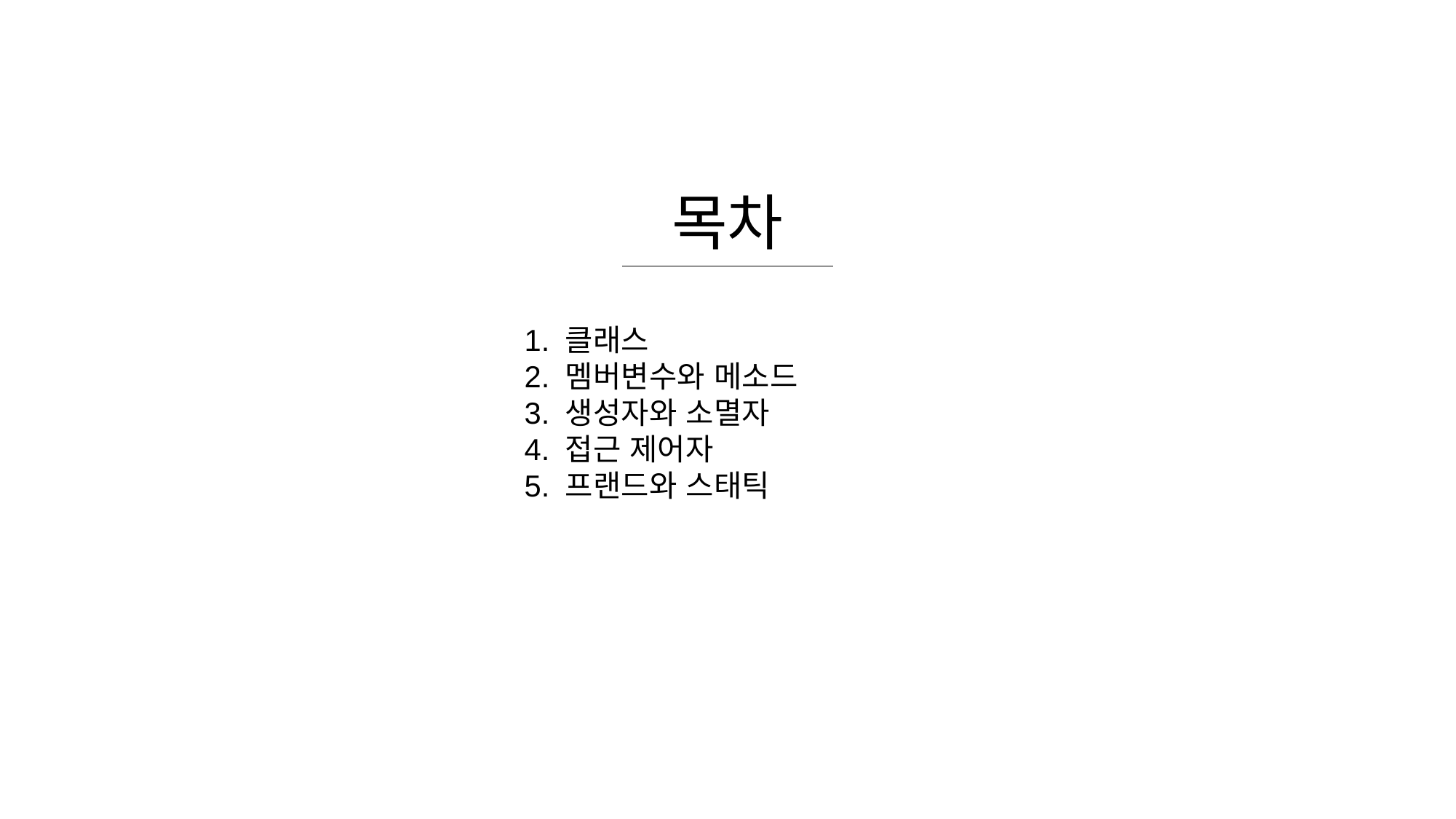

목차
1. 클래스
2. 멤버변수와 메소드
3. 생성자와 소멸자
4. 접근 제어자
5. 프랜드와 스태틱